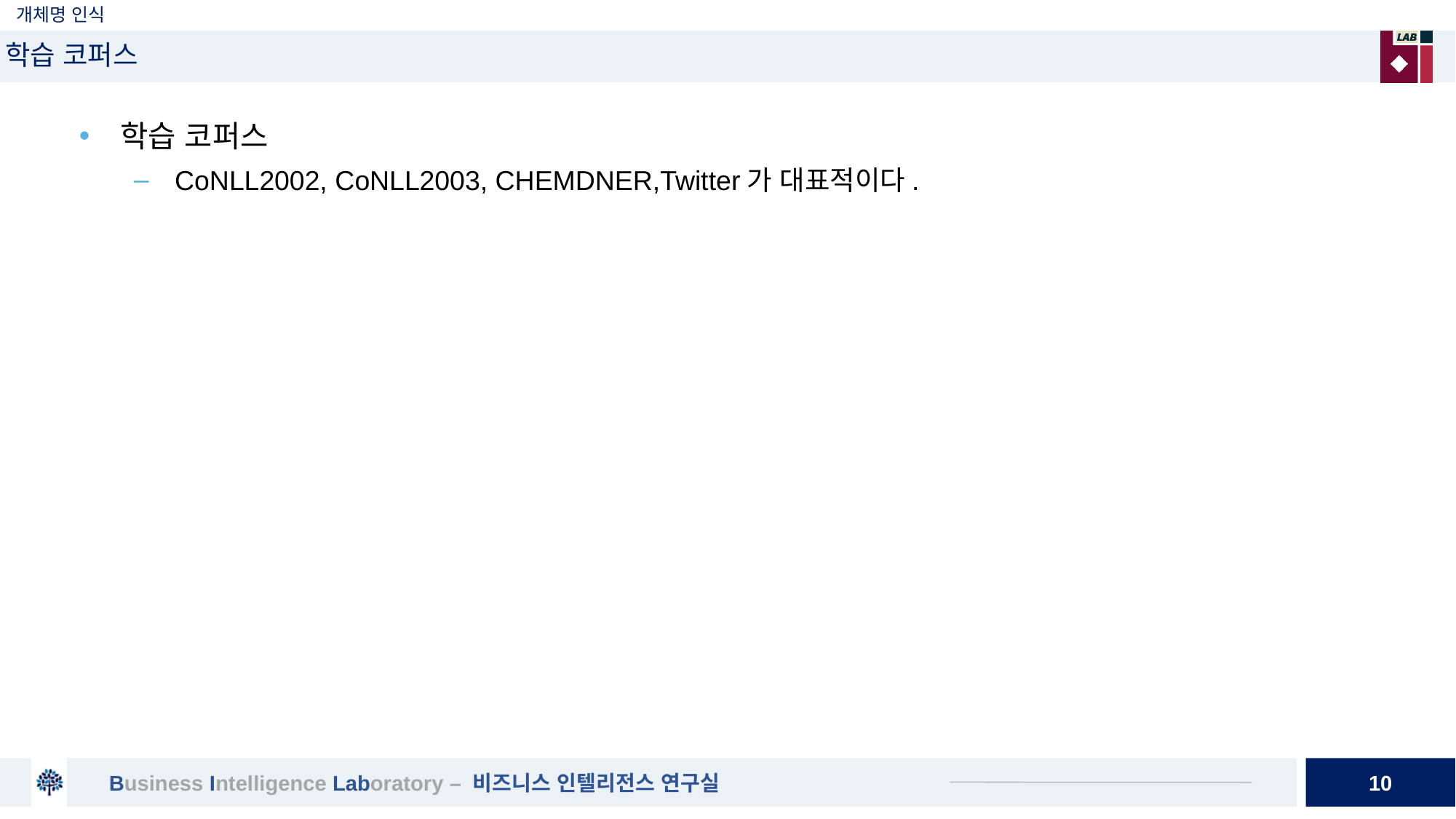

# 개체명 인식
학습 코퍼스
학습 코퍼스
CoNLL2002, CoNLL2003, CHEMDNER,Twitter가 대표적이다.

10